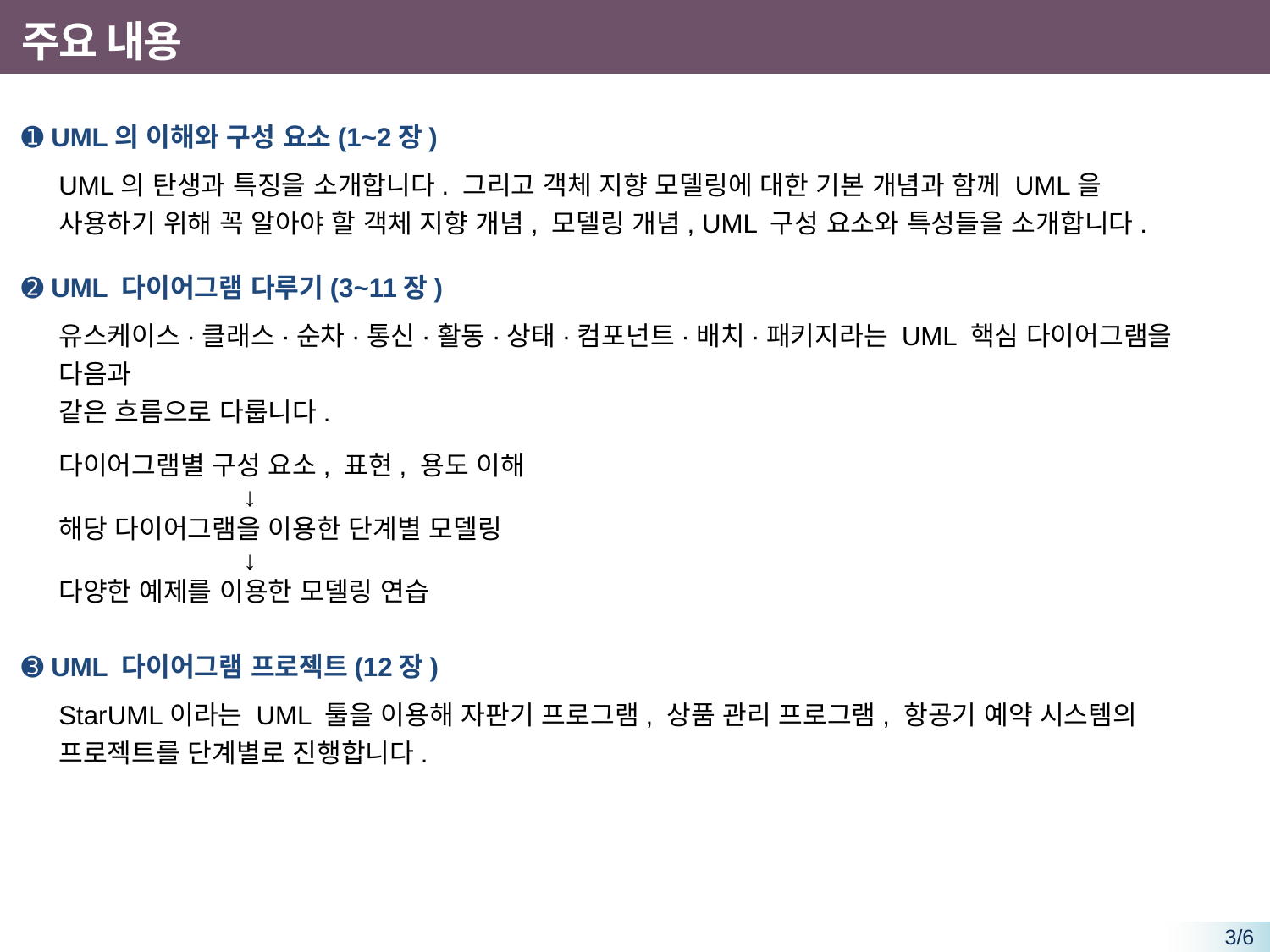

# 주요 내용
➊ UML의 이해와 구성 요소(1~2장)
UML의 탄생과 특징을 소개합니다. 그리고 객체 지향 모델링에 대한 기본 개념과 함께 UML을
사용하기 위해 꼭 알아야 할 객체 지향 개념, 모델링 개념, UML 구성 요소와 특성들을 소개합니다.
➋ UML 다이어그램 다루기(3~11장)
유스케이스·클래스·순차·통신·활동·상태·컴포넌트·배치·패키지라는 UML 핵심 다이어그램을 다음과
같은 흐름으로 다룹니다.
다이어그램별 구성 요소, 표현, 용도 이해
                         ↓
해당 다이어그램을 이용한 단계별 모델링
                         ↓
다양한 예제를 이용한 모델링 연습

➌ UML 다이어그램 프로젝트(12장)
StarUML이라는 UML 툴을 이용해 자판기 프로그램, 상품 관리 프로그램, 항공기 예약 시스템의
프로젝트를 단계별로 진행합니다.